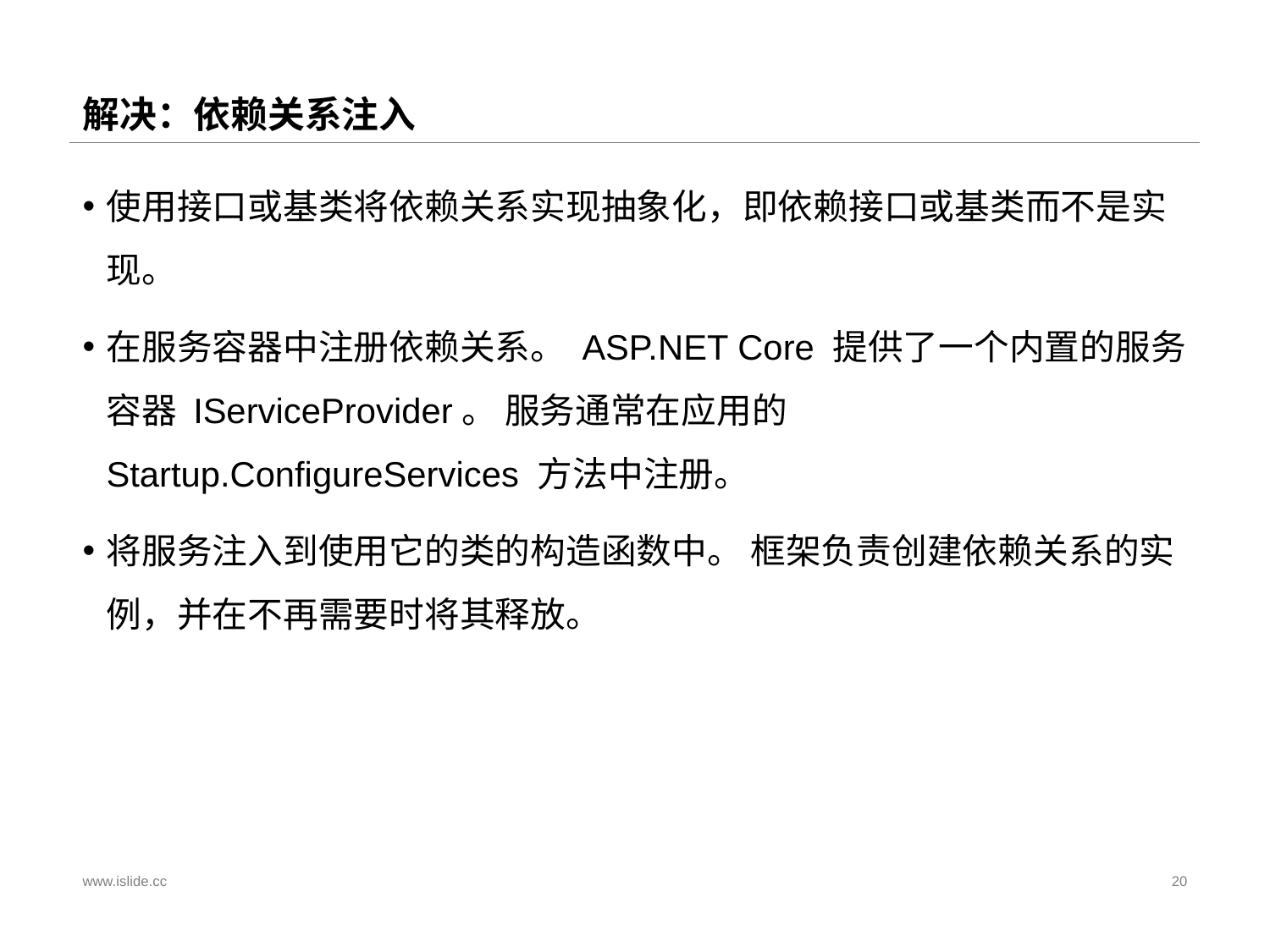

# 解决：依赖关系注入
使用接口或基类将依赖关系实现抽象化，即依赖接口或基类而不是实现。
在服务容器中注册依赖关系。 ASP.NET Core 提供了一个内置的服务容器 IServiceProvider。 服务通常在应用的Startup.ConfigureServices 方法中注册。
将服务注入到使用它的类的构造函数中。 框架负责创建依赖关系的实例，并在不再需要时将其释放。
www.islide.cc
20